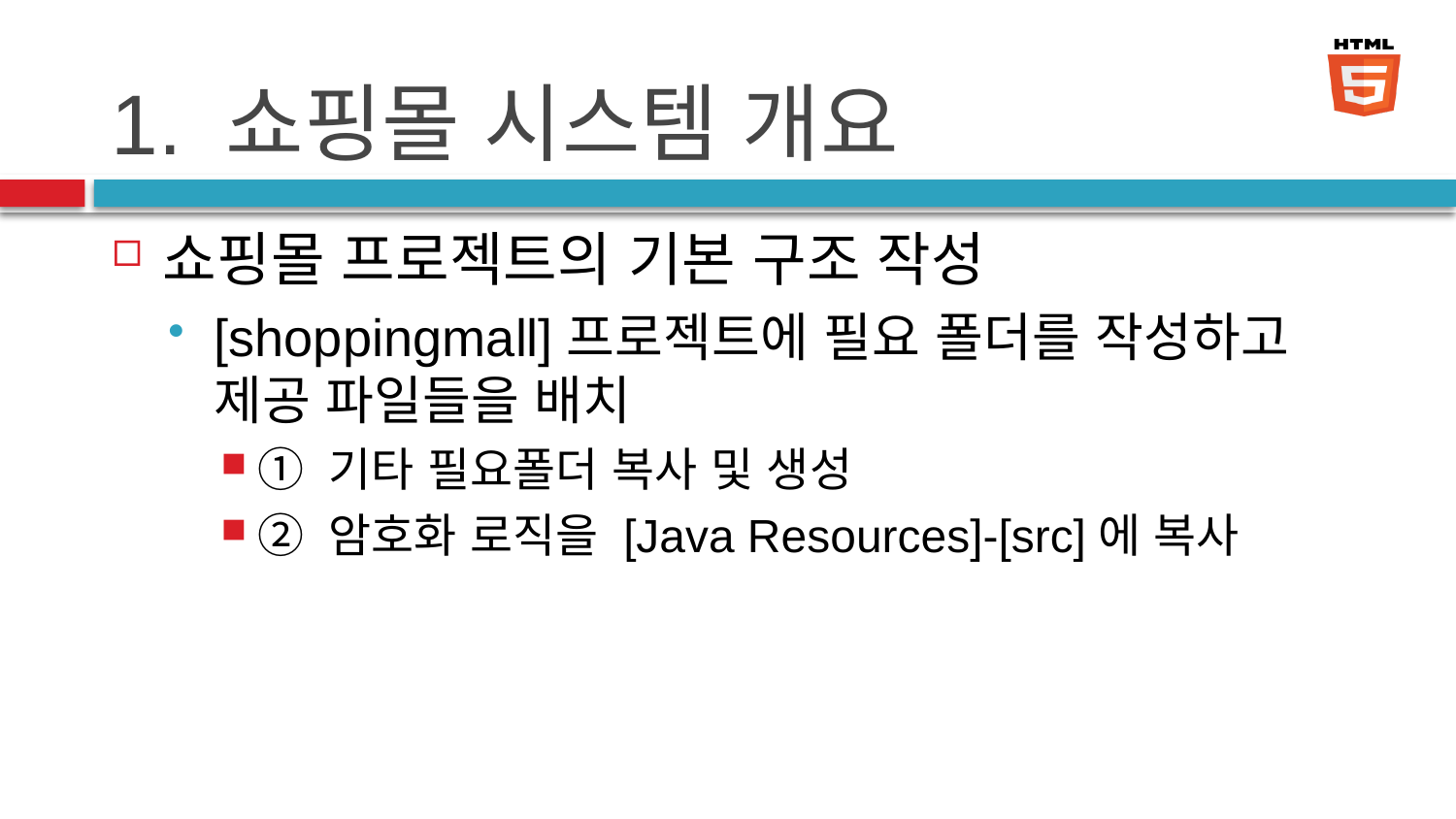

# 1. 쇼핑몰 시스템 개요
쇼핑몰 프로젝트의 기본 구조 작성
[shoppingmall]프로젝트에 필요 폴더를 작성하고 제공 파일들을 배치
➀ 기타 필요폴더 복사 및 생성
➁ 암호화 로직을 [Java Resources]-[src]에 복사